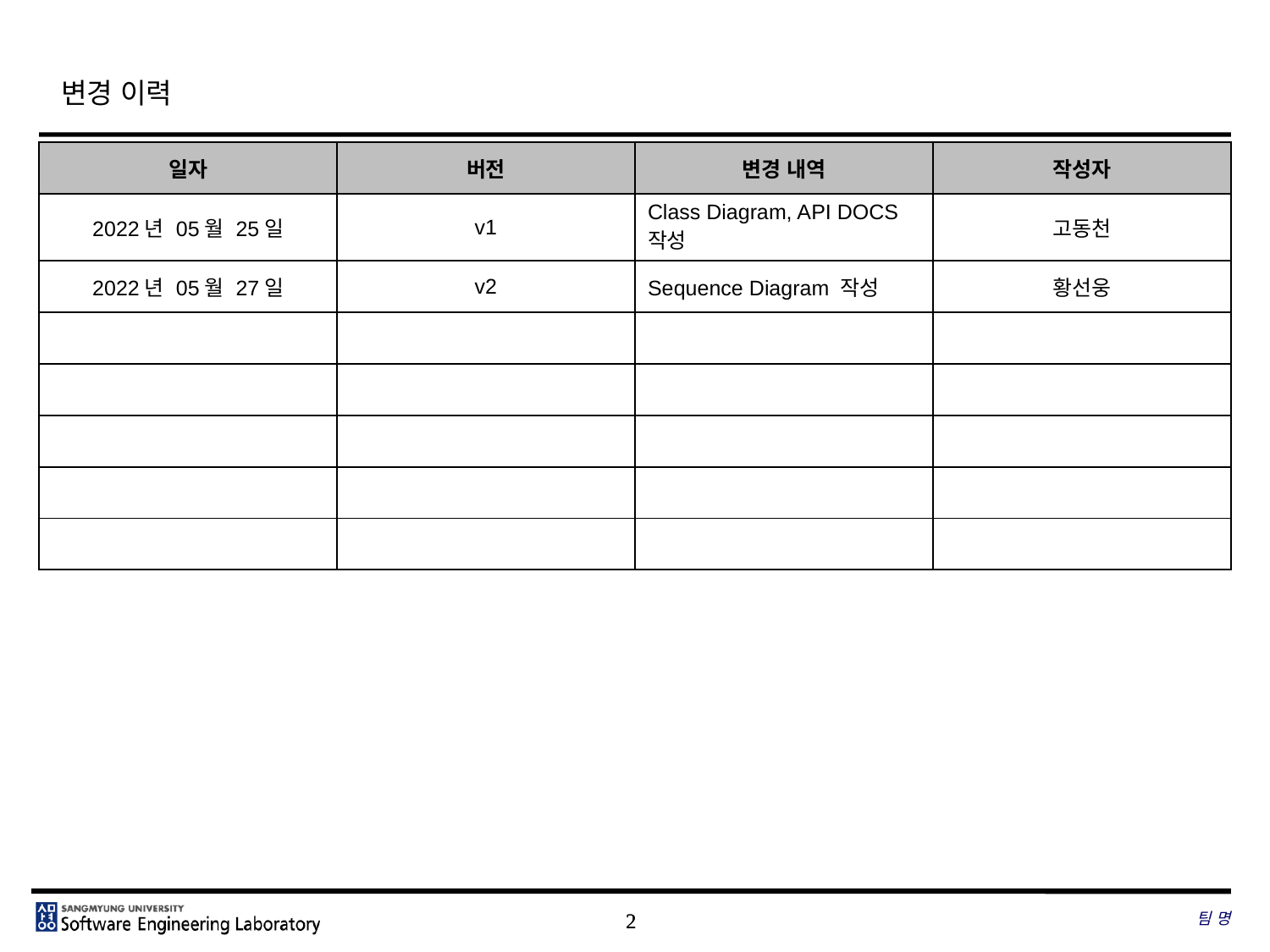

# 변경 이력
| 일자 | 버전 | 변경 내역 | 작성자 |
| --- | --- | --- | --- |
| 2022년 05월 25일 | v1 | Class Diagram, API DOCS 작성 | 고동천 |
| 2022년 05월 27일 | v2 | Sequence Diagram 작성 | 황선웅 |
|  |  |  |  |
|  |  |  |  |
|  |  |  |  |
|  |  |  |  |
|  |  |  |  |
팀 명